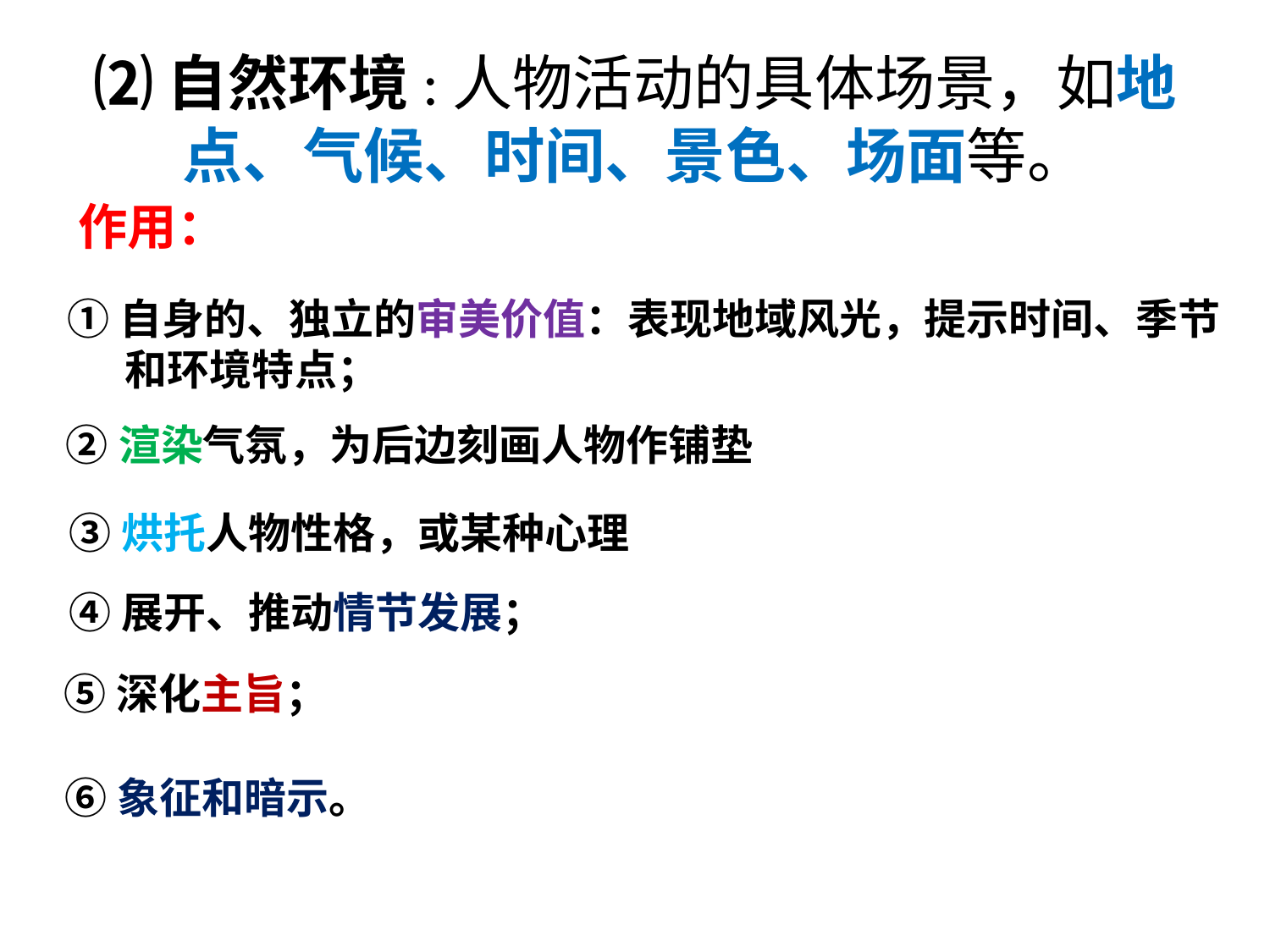

# ⑵自然环境:人物活动的具体场景，如地点、气候、时间、景色、场面等。
作用：
①自身的、独立的审美价值：表现地域风光，提示时间、季节
     和环境特点；
②渲染气氛，为后边刻画人物作铺垫

③烘托人物性格，或某种心理
④展开、推动情节发展；
⑤深化主旨；
⑥象征和暗示。